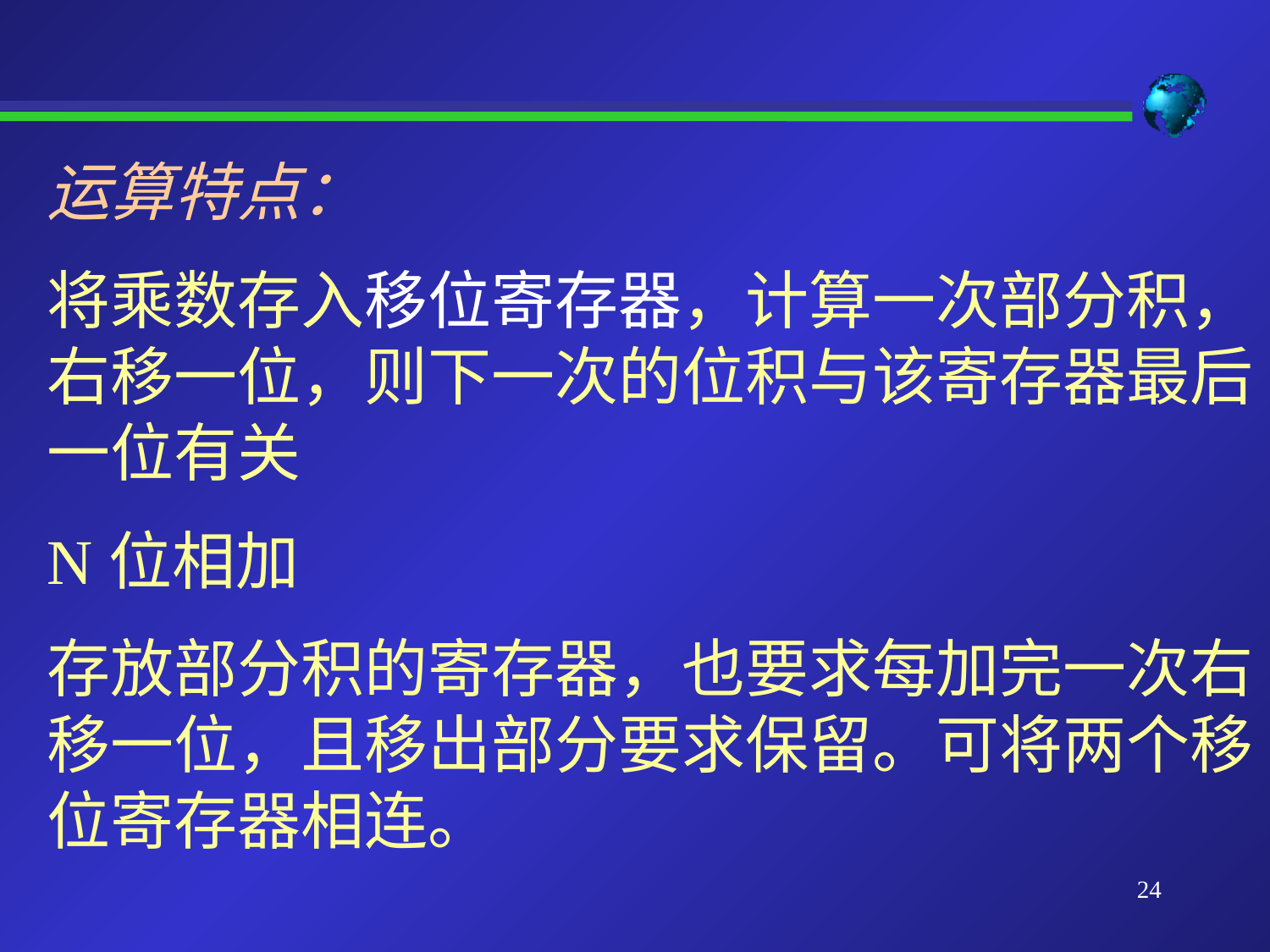

运算特点：
将乘数存入移位寄存器，计算一次部分积，右移一位，则下一次的位积与该寄存器最后一位有关
N位相加
存放部分积的寄存器，也要求每加完一次右移一位，且移出部分要求保留。可将两个移位寄存器相连。
24